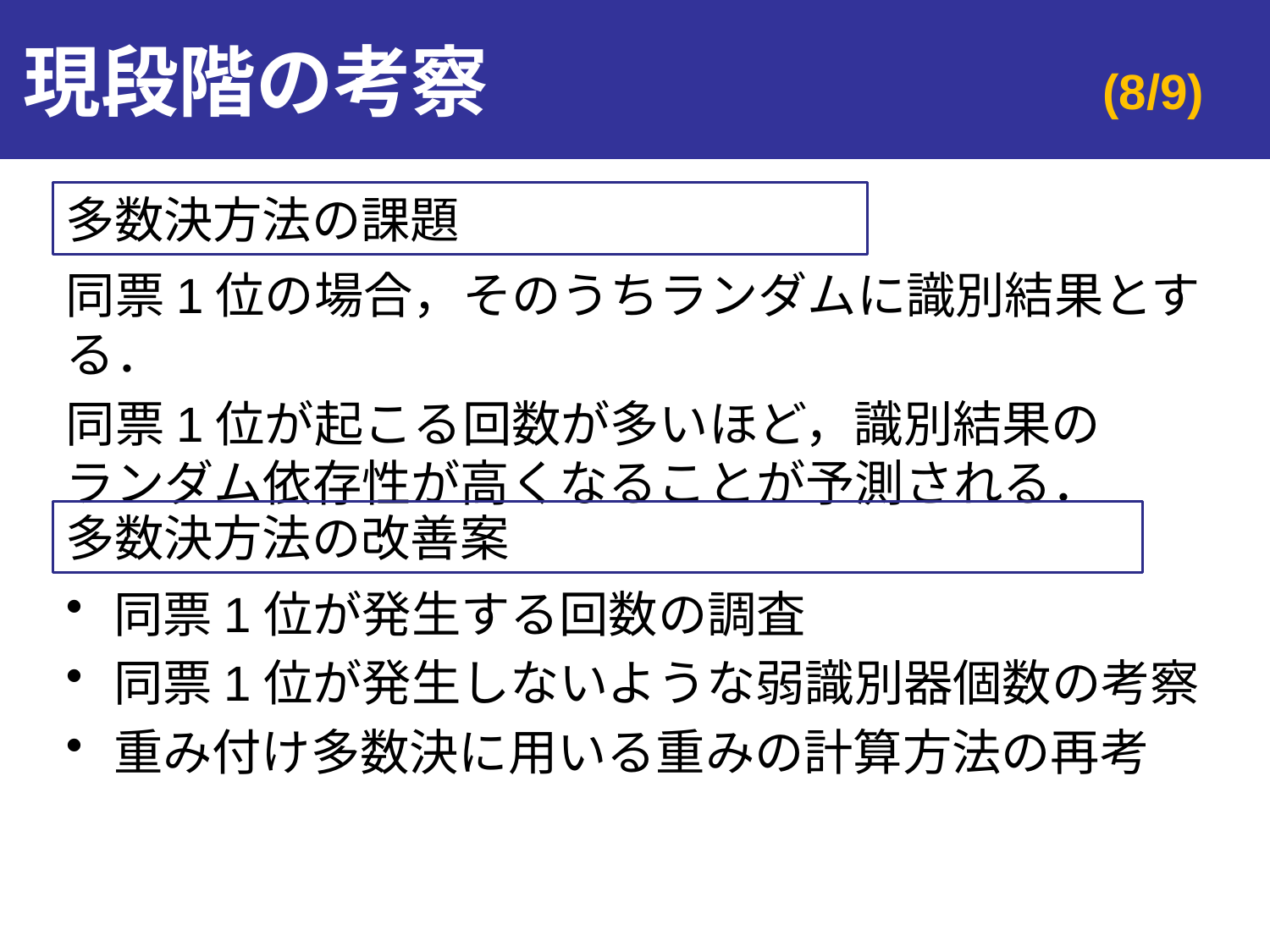

# 現段階の考察
多数決方法の課題
同票1位の場合，そのうちランダムに識別結果とする．
同票1位が起こる回数が多いほど，識別結果の
ランダム依存性が高くなることが予測される．
多数決方法の改善案
同票1位が発生する回数の調査
同票1位が発生しないような弱識別器個数の考察
重み付け多数決に用いる重みの計算方法の再考